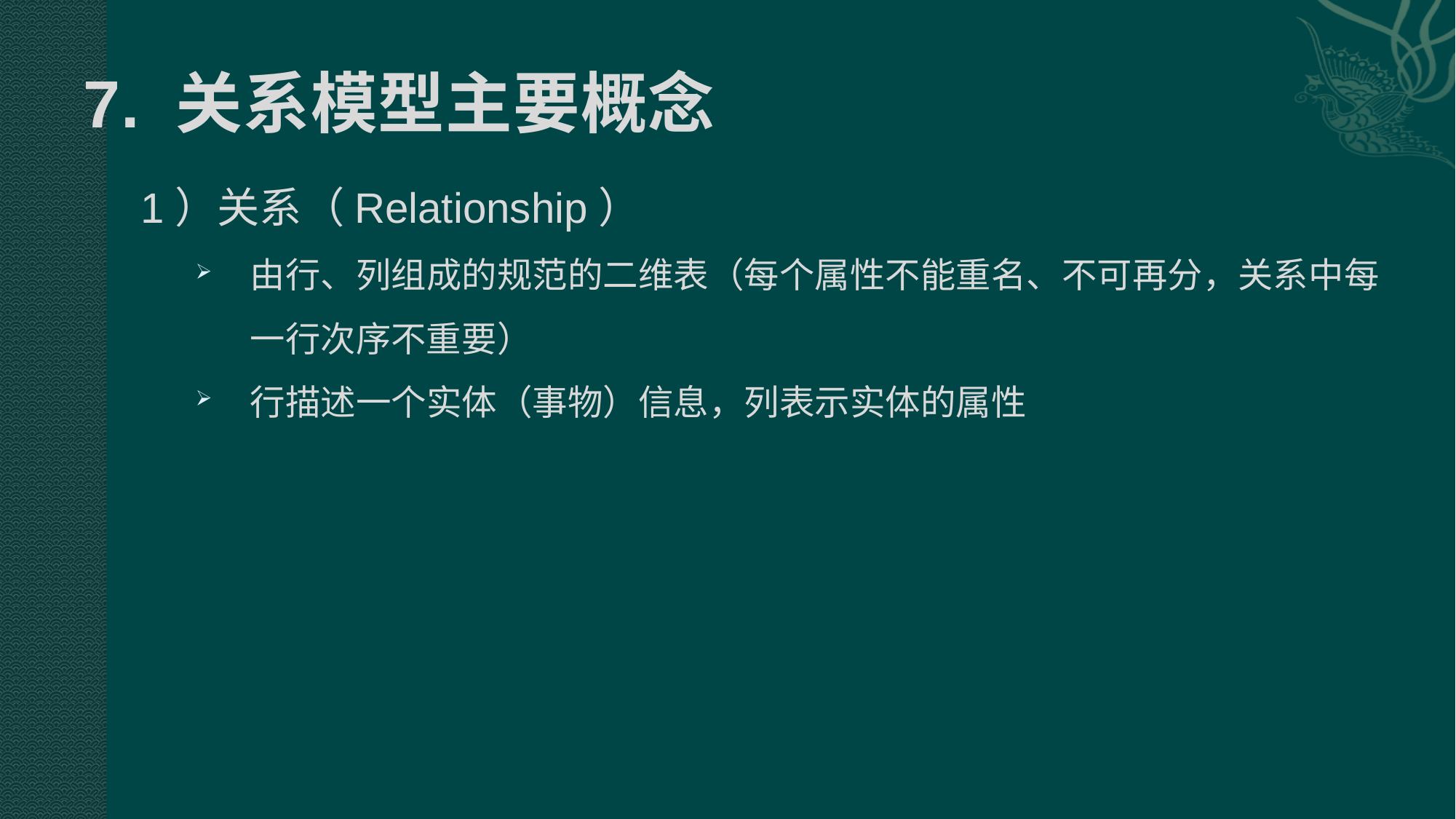

# 7. 关系模型主要概念
1）关系（Relationship）
由行、列组成的规范的二维表（每个属性不能重名、不可再分，关系中每一行次序不重要）
行描述一个实体（事物）信息，列表示实体的属性